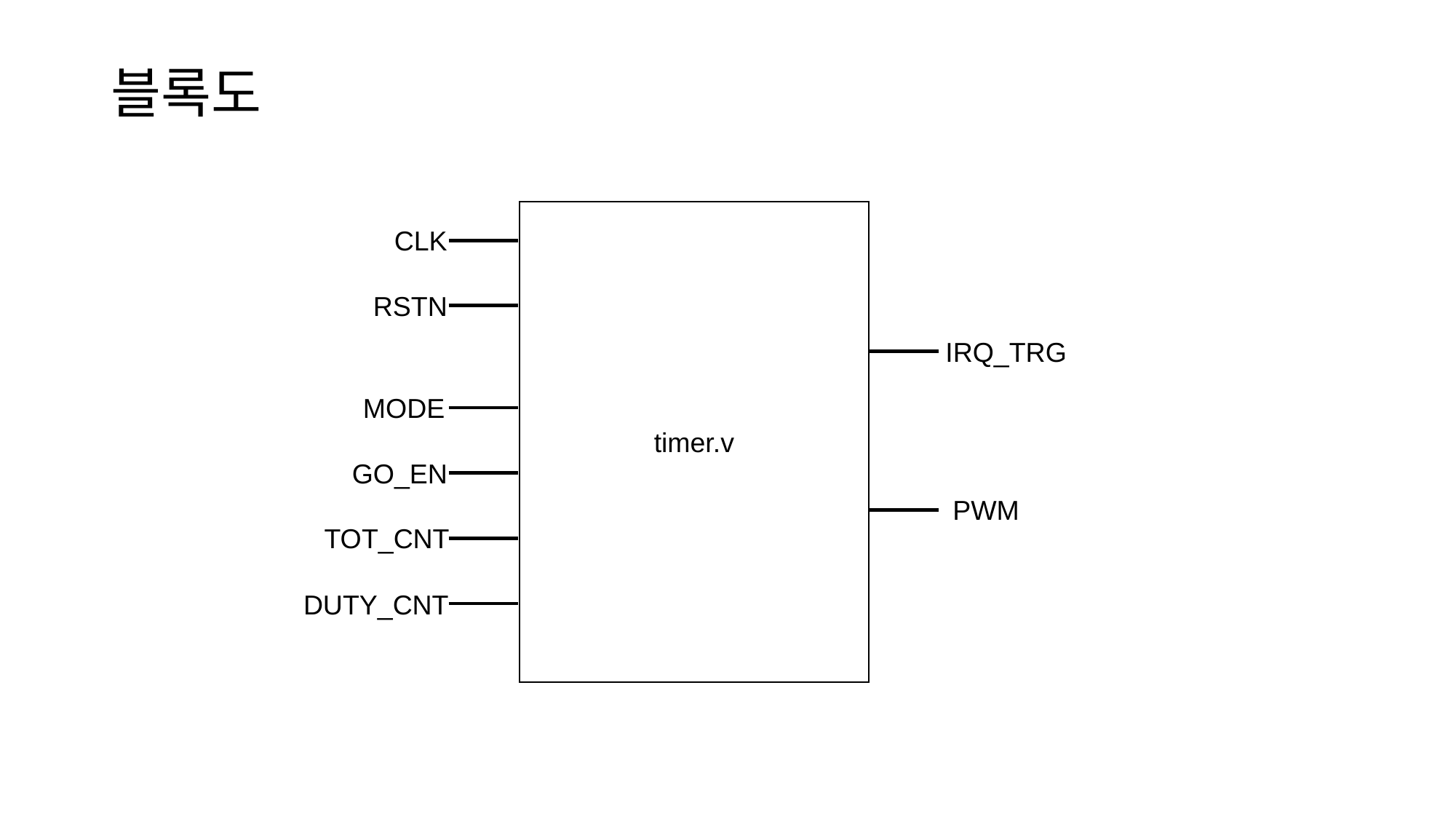

# 블록도
timer.v
CLK
RSTN
IRQ_TRG
MODE
GO_EN
PWM
TOT_CNT
DUTY_CNT